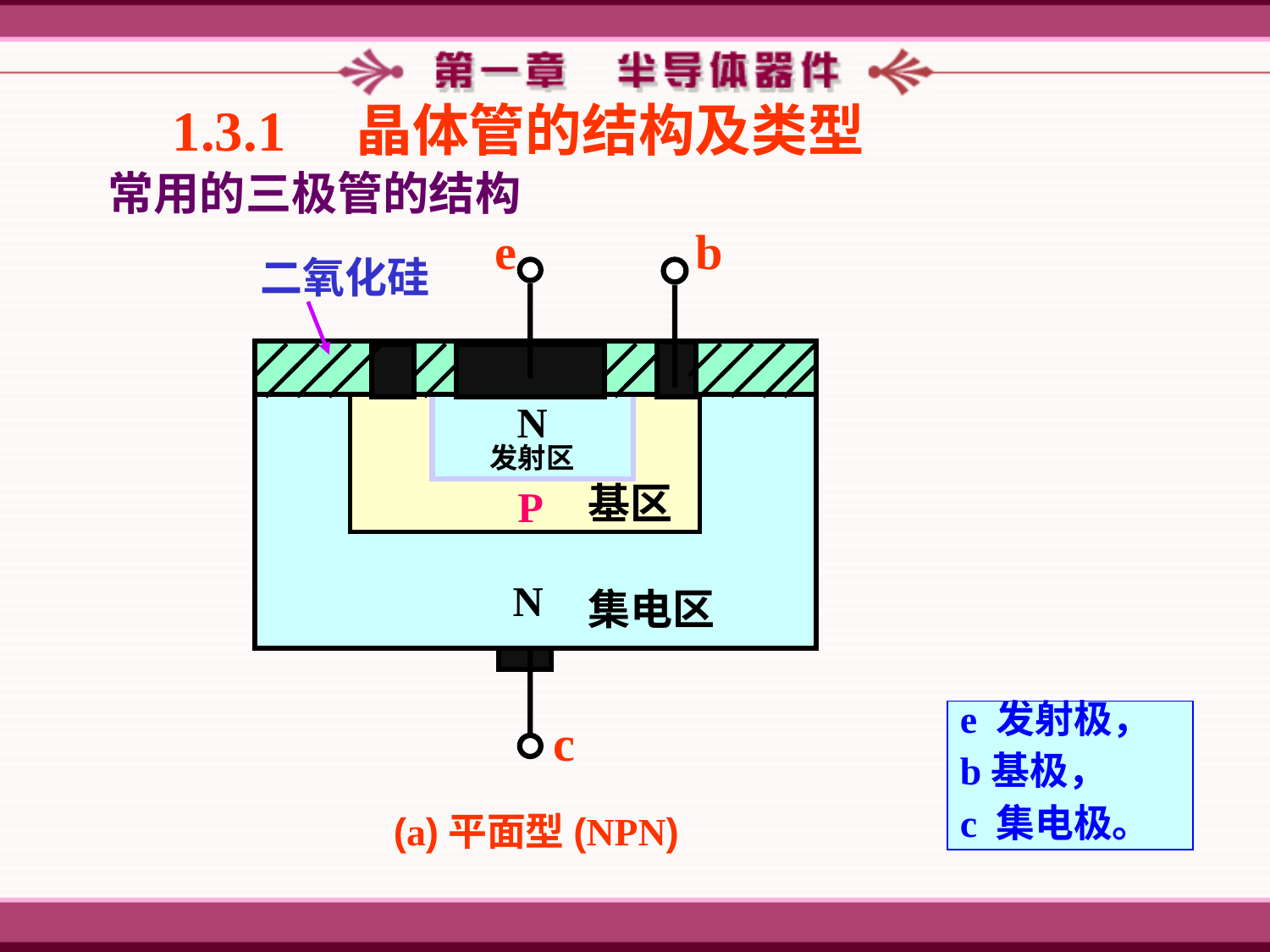

1.3.1　晶体管的结构及类型
常用的三极管的结构
e
b
二氧化硅

N

发射区
基区
P
N
集电区

c
e 发射极，
b基极，
c 集电极。
(a)平面型(NPN)